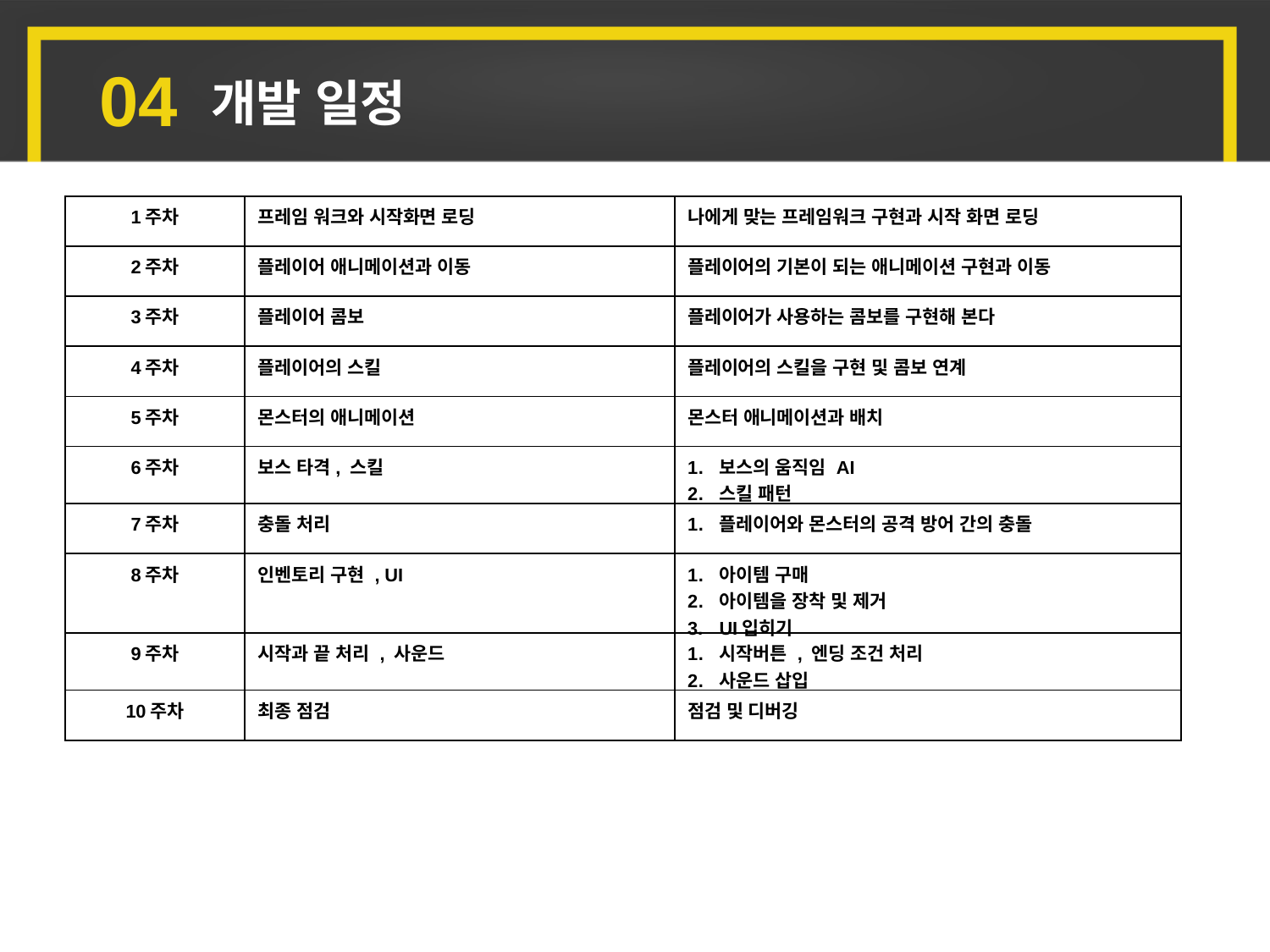

04
개발 일정
| 1주차 | 프레임 워크와 시작화면 로딩 | 나에게 맞는 프레임워크 구현과 시작 화면 로딩 |
| --- | --- | --- |
| 2주차 | 플레이어 애니메이션과 이동 | 플레이어의 기본이 되는 애니메이션 구현과 이동 |
| 3주차 | 플레이어 콤보 | 플레이어가 사용하는 콤보를 구현해 본다 |
| 4주차 | 플레이어의 스킬 | 플레이어의 스킬을 구현 및 콤보 연계 |
| 5주차 | 몬스터의 애니메이션 | 몬스터 애니메이션과 배치 |
| 6주차 | 보스 타격, 스킬 | 보스의 움직임 AI 스킬 패턴 |
| 7주차 | 충돌 처리 | 플레이어와 몬스터의 공격 방어 간의 충돌 |
| 8주차 | 인벤토리 구현 , UI | 아이템 구매 아이템을 장착 및 제거 UI입히기 |
| 9주차 | 시작과 끝 처리 , 사운드 | 시작버튼 , 엔딩 조건 처리 사운드 삽입 |
| 10주차 | 최종 점검 | 점검 및 디버깅 |